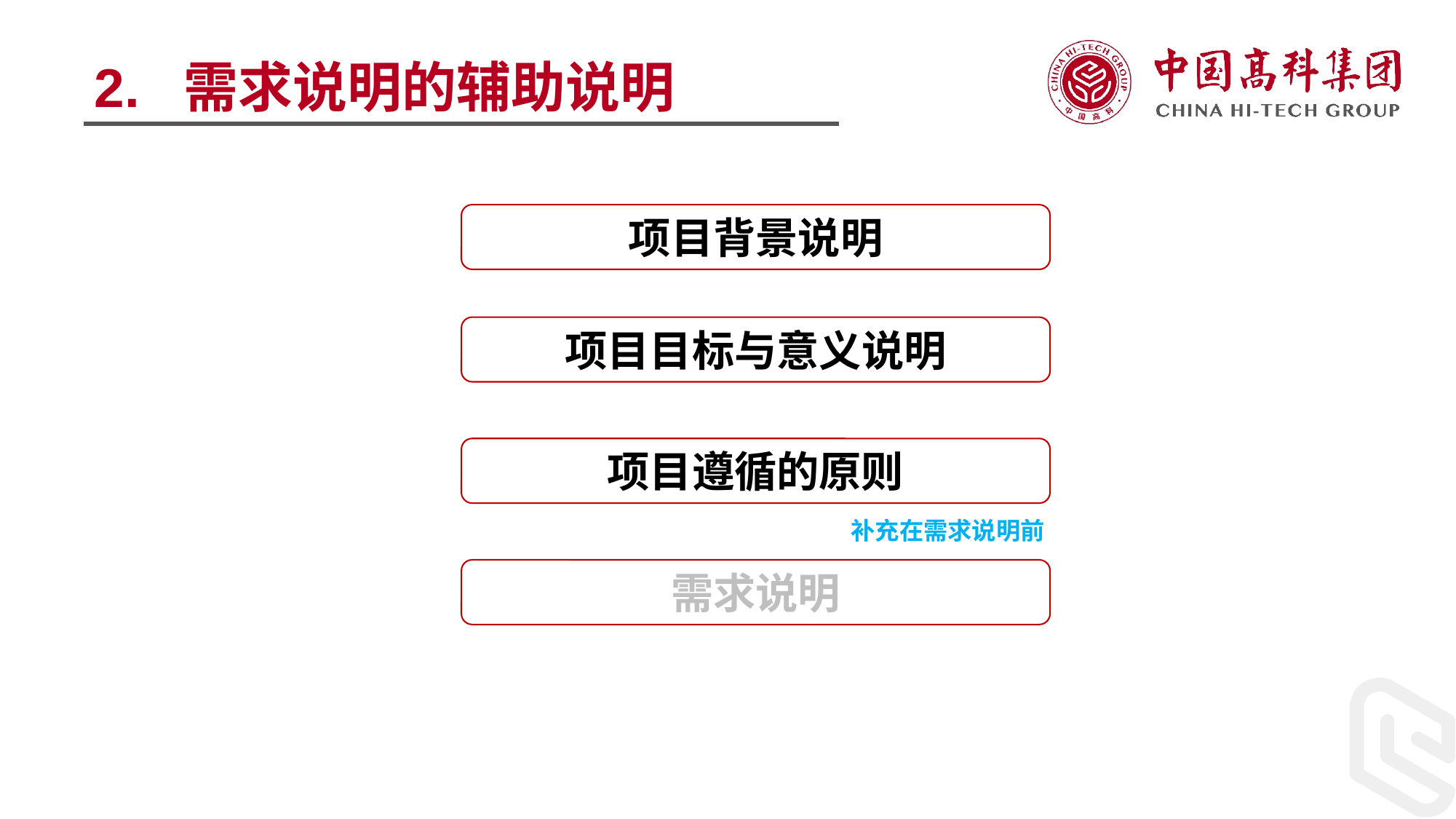

2.  需求说明的辅助说明
项目背景说明
项目目标与意义说明
项目遵循的原则
补充在需求说明前
需求说明